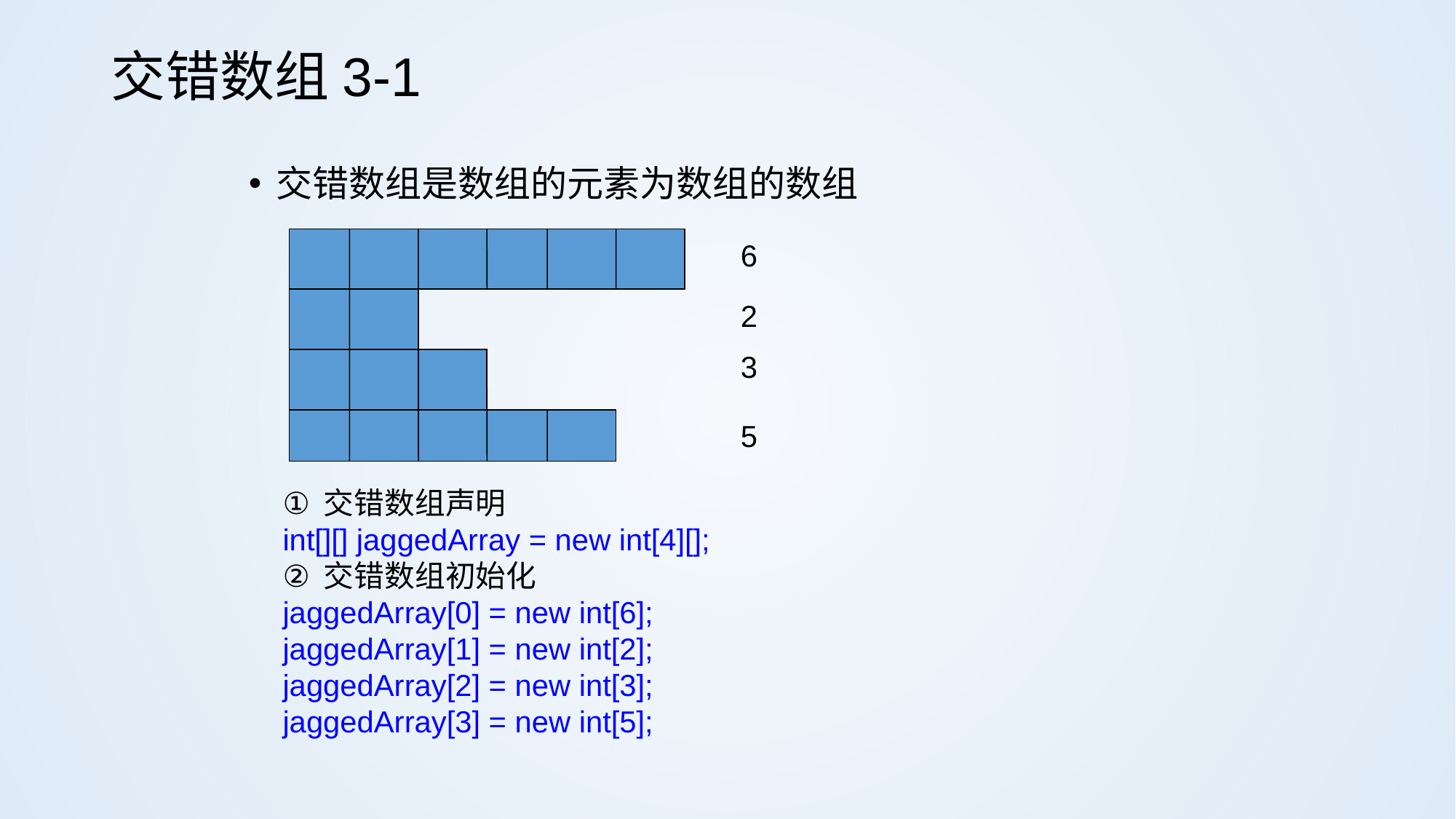

# 交错数组3-1
交错数组是数组的元素为数组的数组
6

2
3
5
交错数组声明
int[][] jaggedArray = new int[4][];
交错数组初始化
jaggedArray[0] = new int[6];
jaggedArray[1] = new int[2];
jaggedArray[2] = new int[3];
jaggedArray[3] = new int[5];